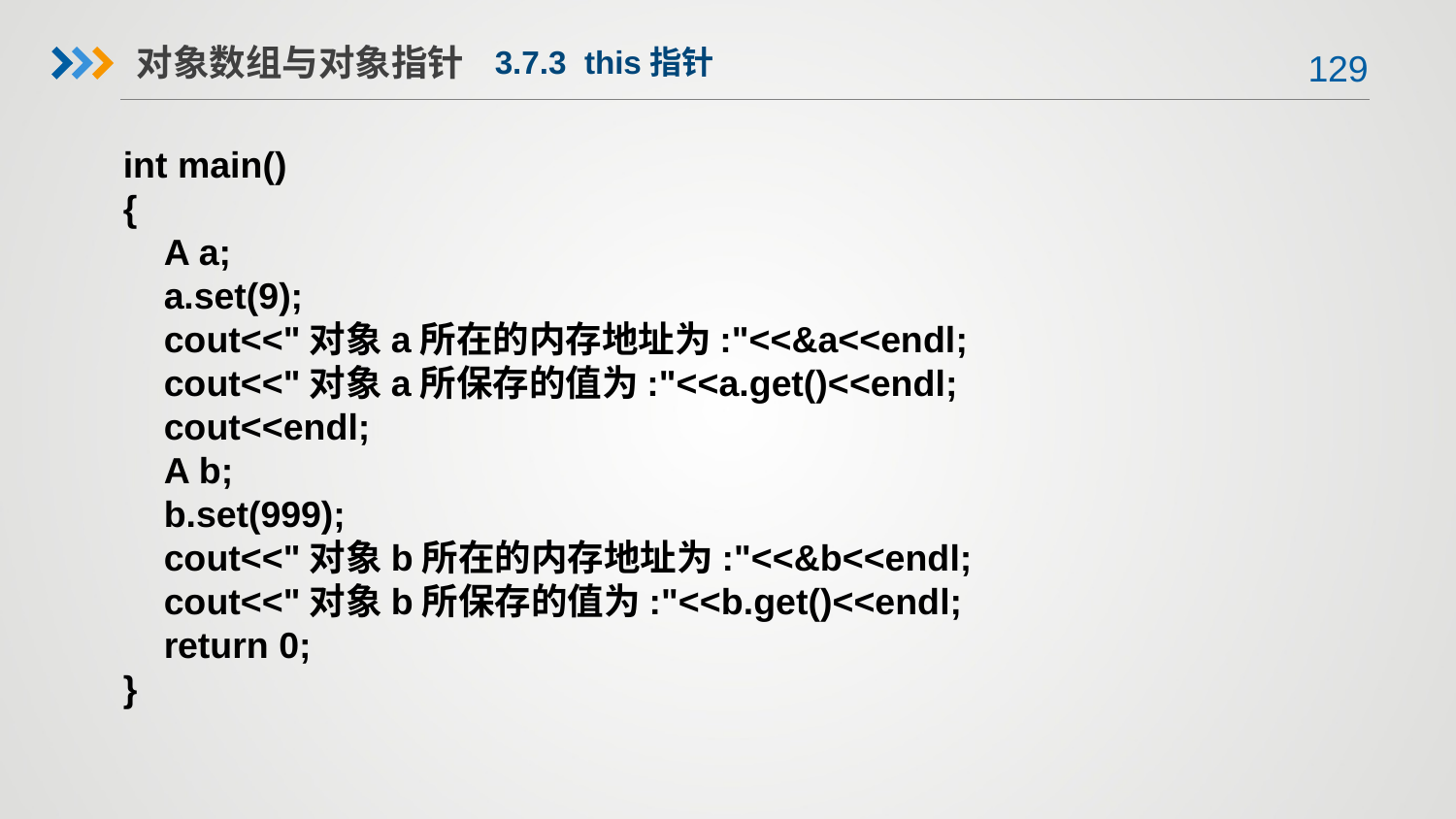

对象数组与对象指针
3.7.3  this指针
int main()
{
    A a;
    a.set(9);
    cout<<"对象a所在的内存地址为:"<<&a<<endl;
    cout<<"对象a所保存的值为:"<<a.get()<<endl;
    cout<<endl;
    A b;
    b.set(999);
    cout<<"对象b所在的内存地址为:"<<&b<<endl;
    cout<<"对象b所保存的值为:"<<b.get()<<endl;
    return 0;
}